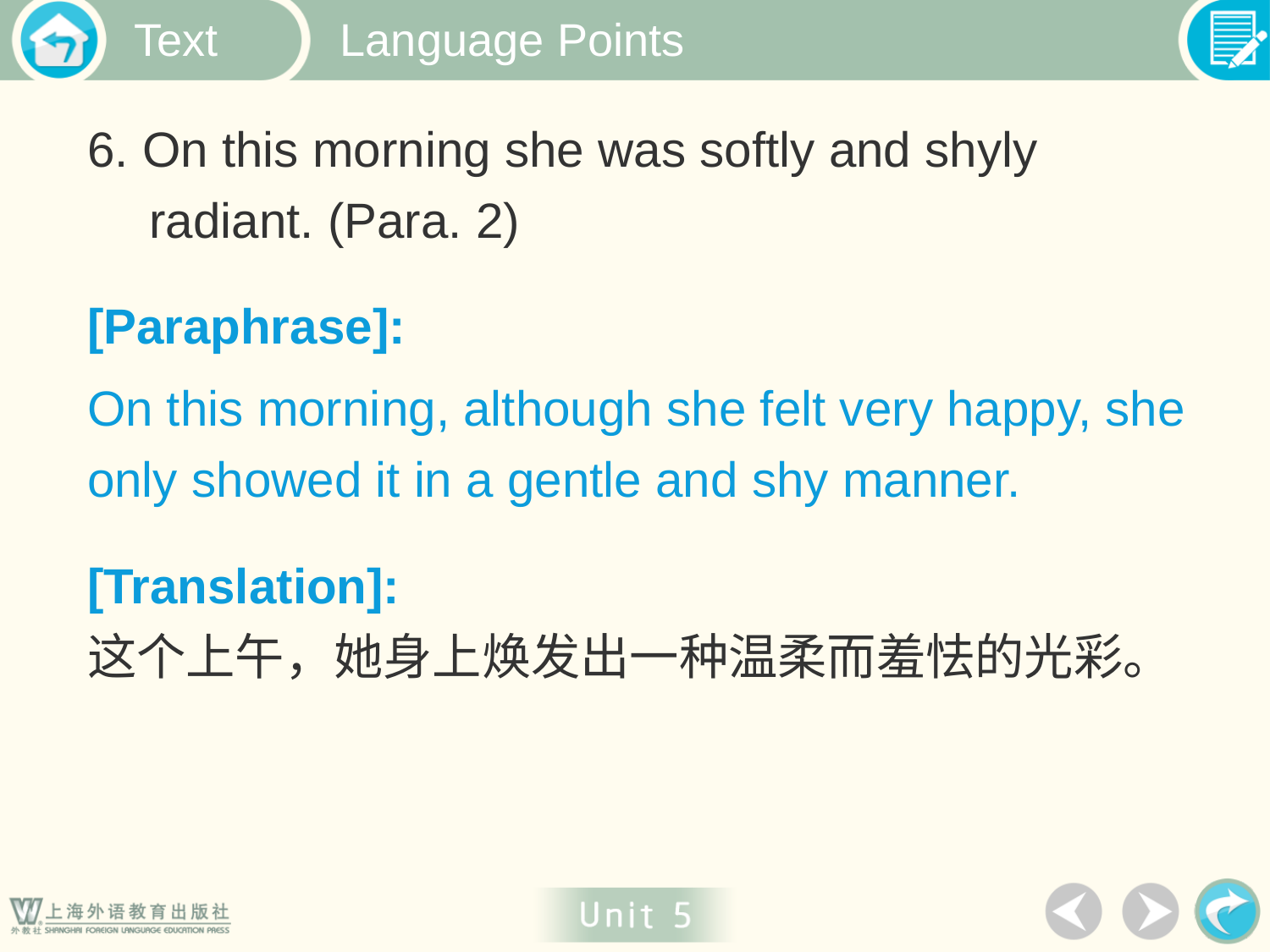

Language Points
6. On this morning she was softly and shyly radiant. (Para. 2)

[Paraphrase]:
On this morning, although she felt very happy, she only showed it in a gentle and shy manner.
[Translation]:
这个上午，她身上焕发出一种温柔而羞怯的光彩。